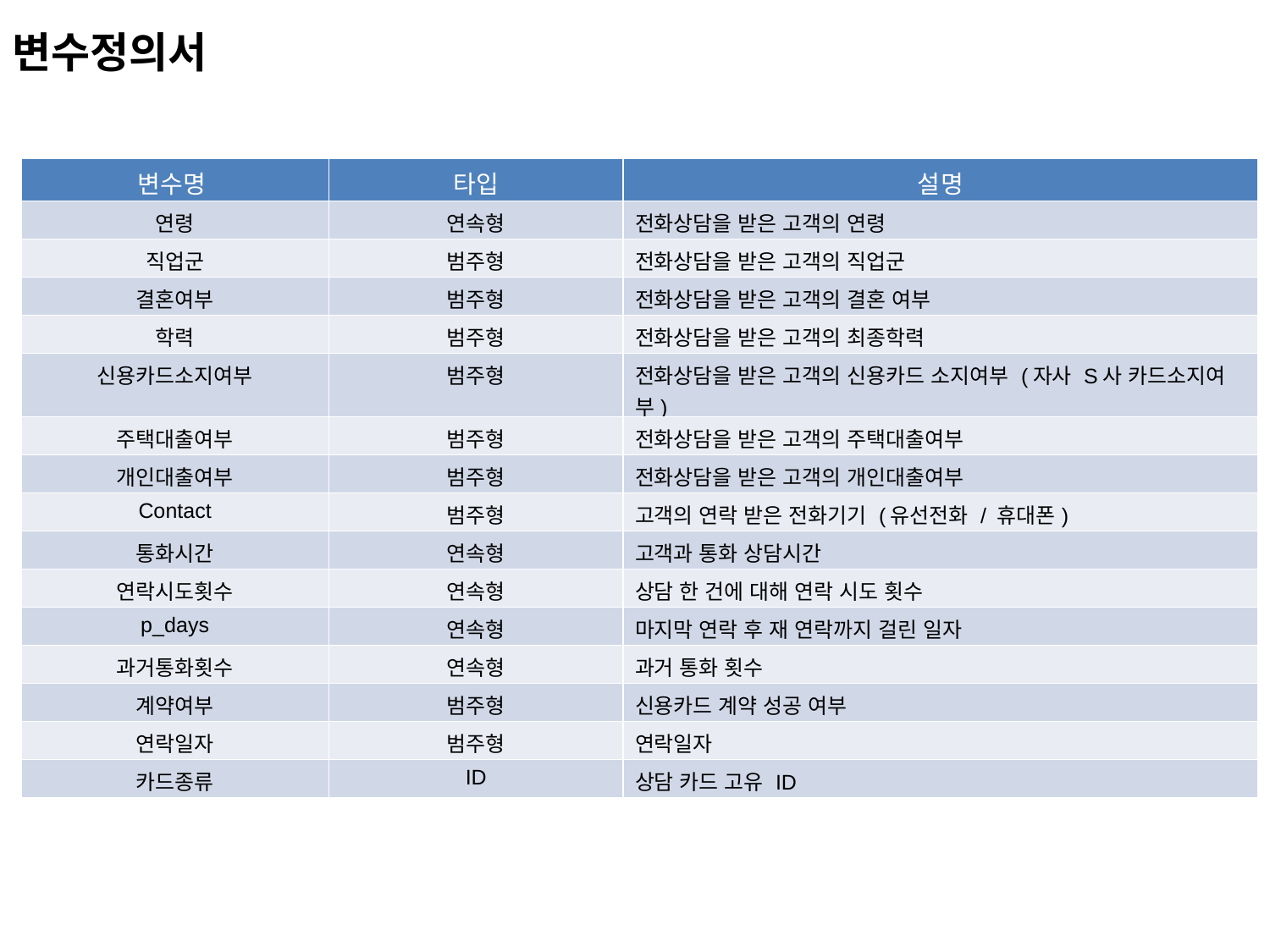

변수정의서
| 변수명 | 타입 | 설명 |
| --- | --- | --- |
| 연령 | 연속형 | 전화상담을 받은 고객의 연령 |
| 직업군 | 범주형 | 전화상담을 받은 고객의 직업군 |
| 결혼여부 | 범주형 | 전화상담을 받은 고객의 결혼 여부 |
| 학력 | 범주형 | 전화상담을 받은 고객의 최종학력 |
| 신용카드소지여부 | 범주형 | 전화상담을 받은 고객의 신용카드 소지여부 (자사 S사 카드소지여부) |
| 주택대출여부 | 범주형 | 전화상담을 받은 고객의 주택대출여부 |
| 개인대출여부 | 범주형 | 전화상담을 받은 고객의 개인대출여부 |
| Contact | 범주형 | 고객의 연락 받은 전화기기 (유선전화 / 휴대폰) |
| 통화시간 | 연속형 | 고객과 통화 상담시간 |
| 연락시도횟수 | 연속형 | 상담 한 건에 대해 연락 시도 횟수 |
| p\_days | 연속형 | 마지막 연락 후 재 연락까지 걸린 일자 |
| 과거통화횟수 | 연속형 | 과거 통화 횟수 |
| 계약여부 | 범주형 | 신용카드 계약 성공 여부 |
| 연락일자 | 범주형 | 연락일자 |
| 카드종류 | ID | 상담 카드 고유 ID |